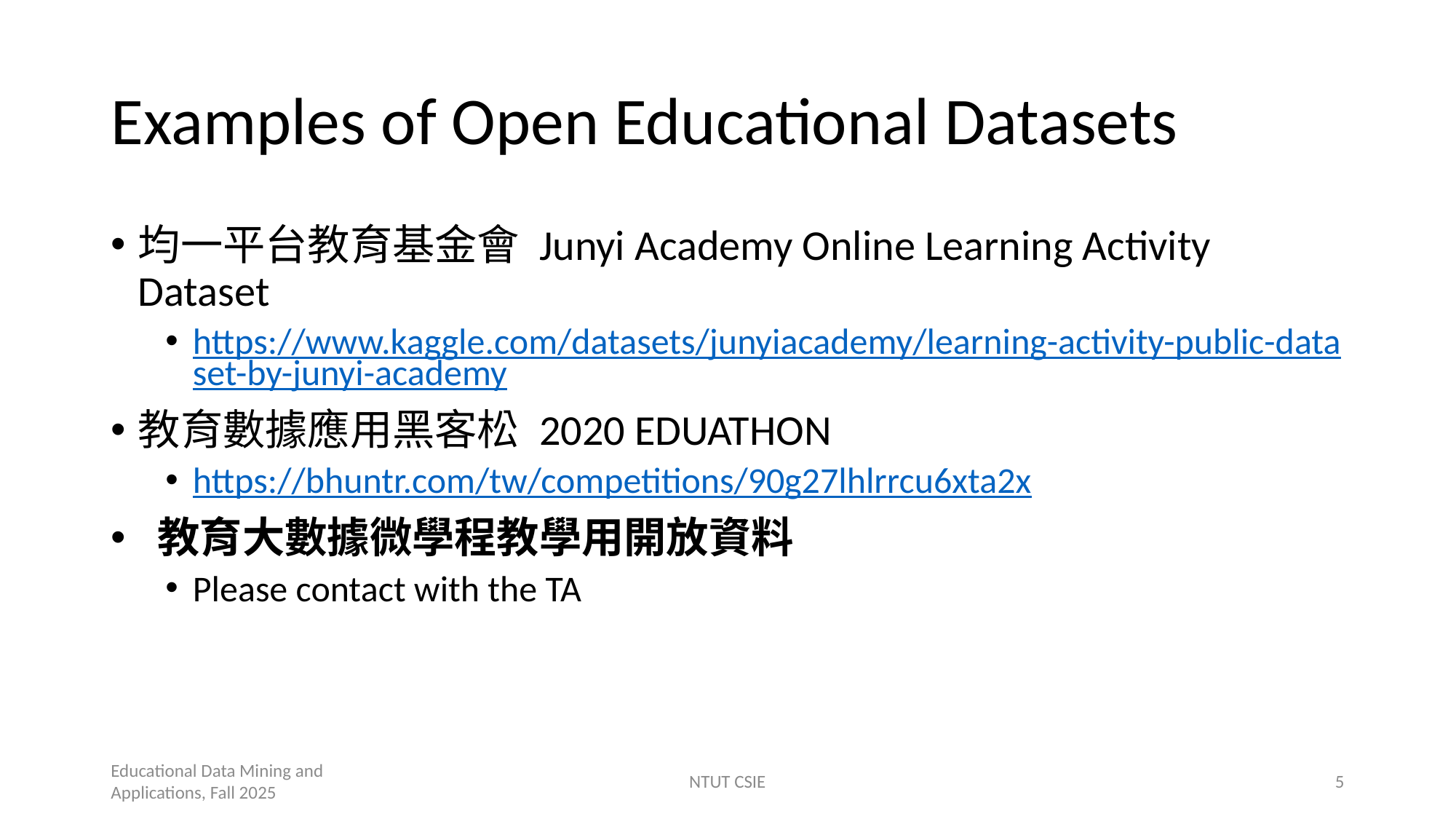

# Examples of Open Educational Datasets
均一平台教育基金會 Junyi Academy Online Learning Activity Dataset
https://www.kaggle.com/datasets/junyiacademy/learning-activity-public-dataset-by-junyi-academy
教育數據應用黑客松 2020 EDUATHON
https://bhuntr.com/tw/competitions/90g27lhlrrcu6xta2x
 教育大數據微學程教學用開放資料
Please contact with the TA
Educational Data Mining and Applications, Fall 2025
NTUT CSIE
5